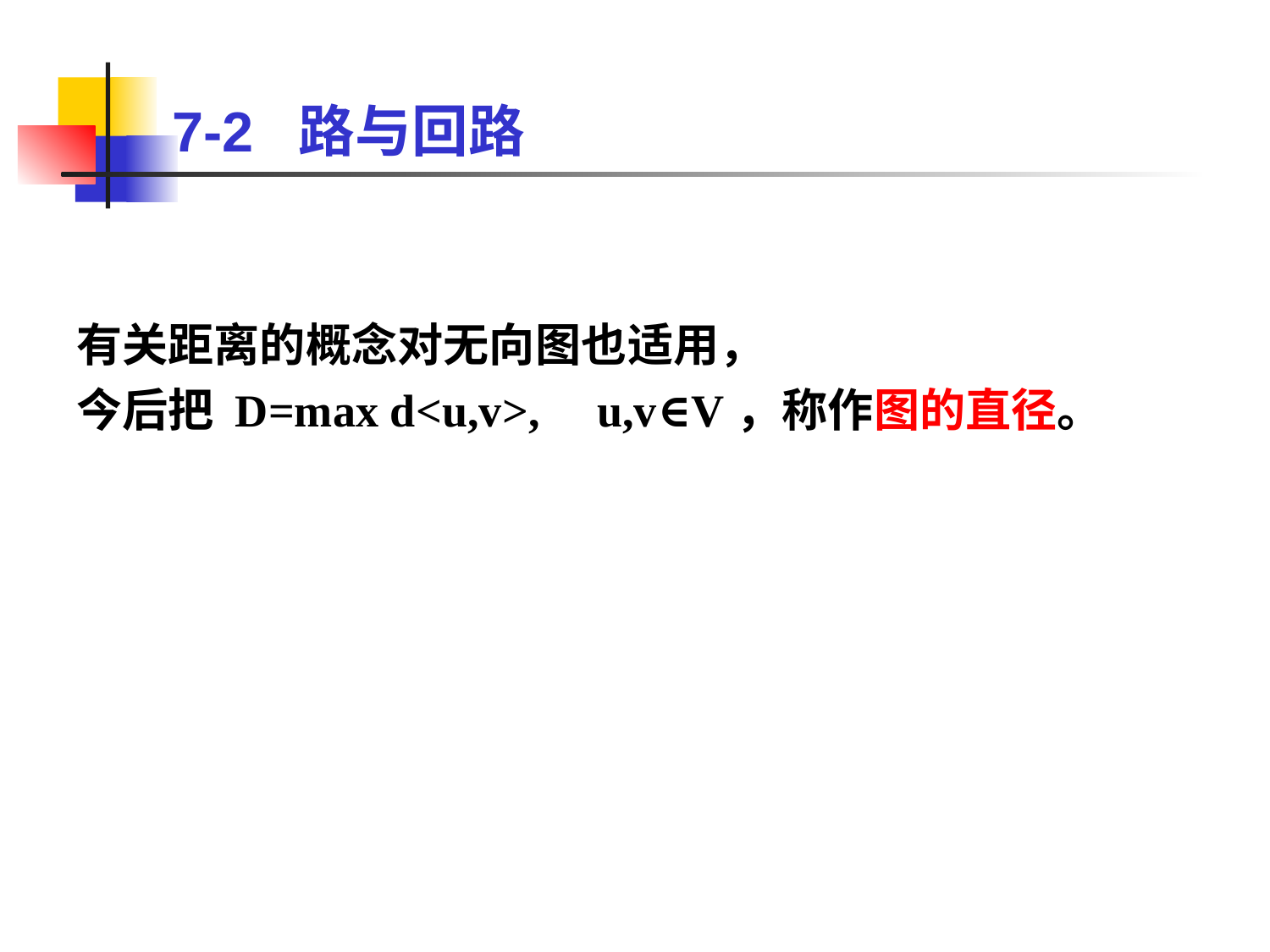

# 7-2  路与回路

有关距离的概念对无向图也适用，
今后把 D=max d<u,v>,     u,v∈V，称作图的直径。

53